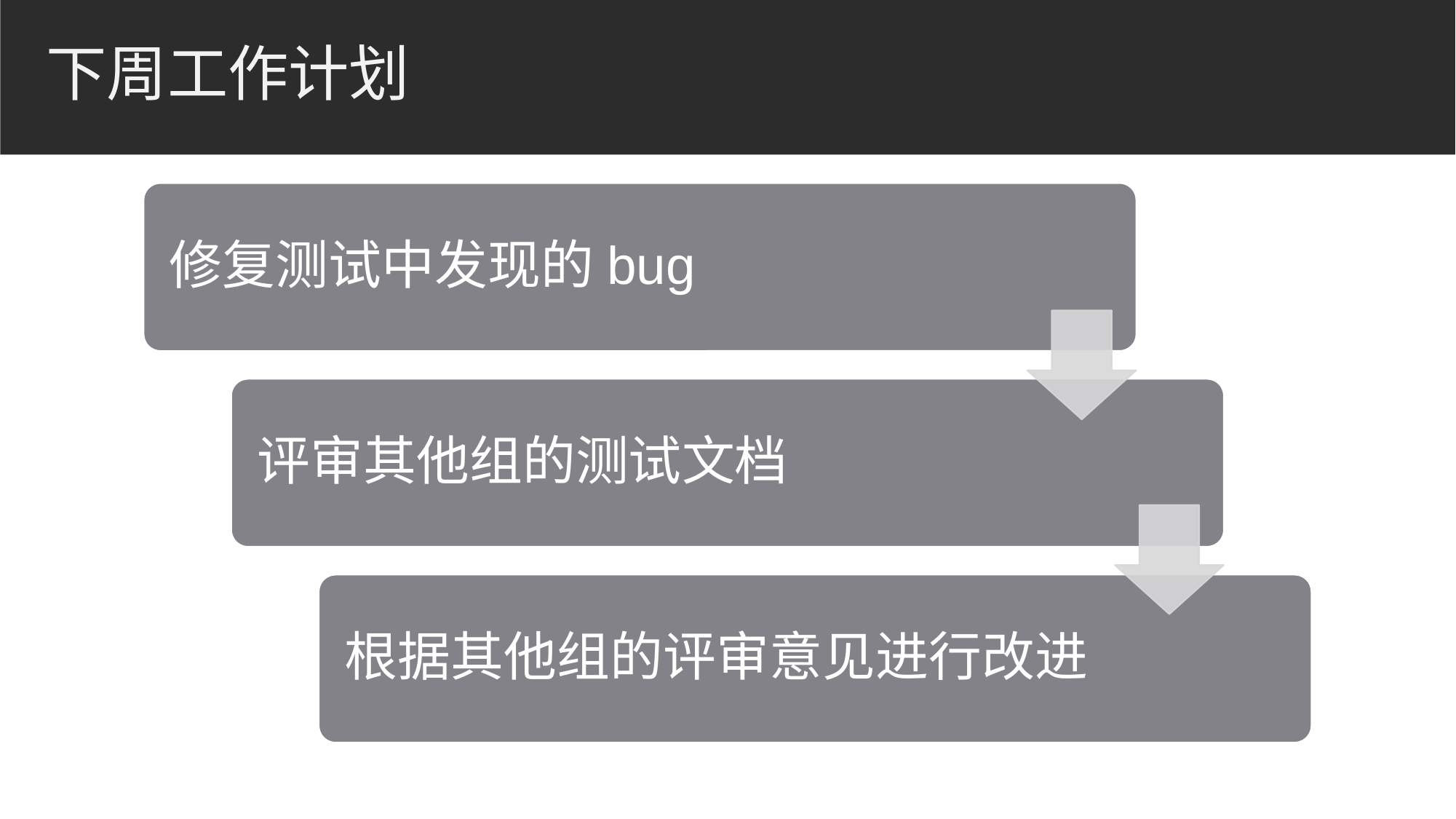

# 下周工作计划
修复测试中发现的bug
评审其他组的测试文档
根据其他组的评审意见进行改进